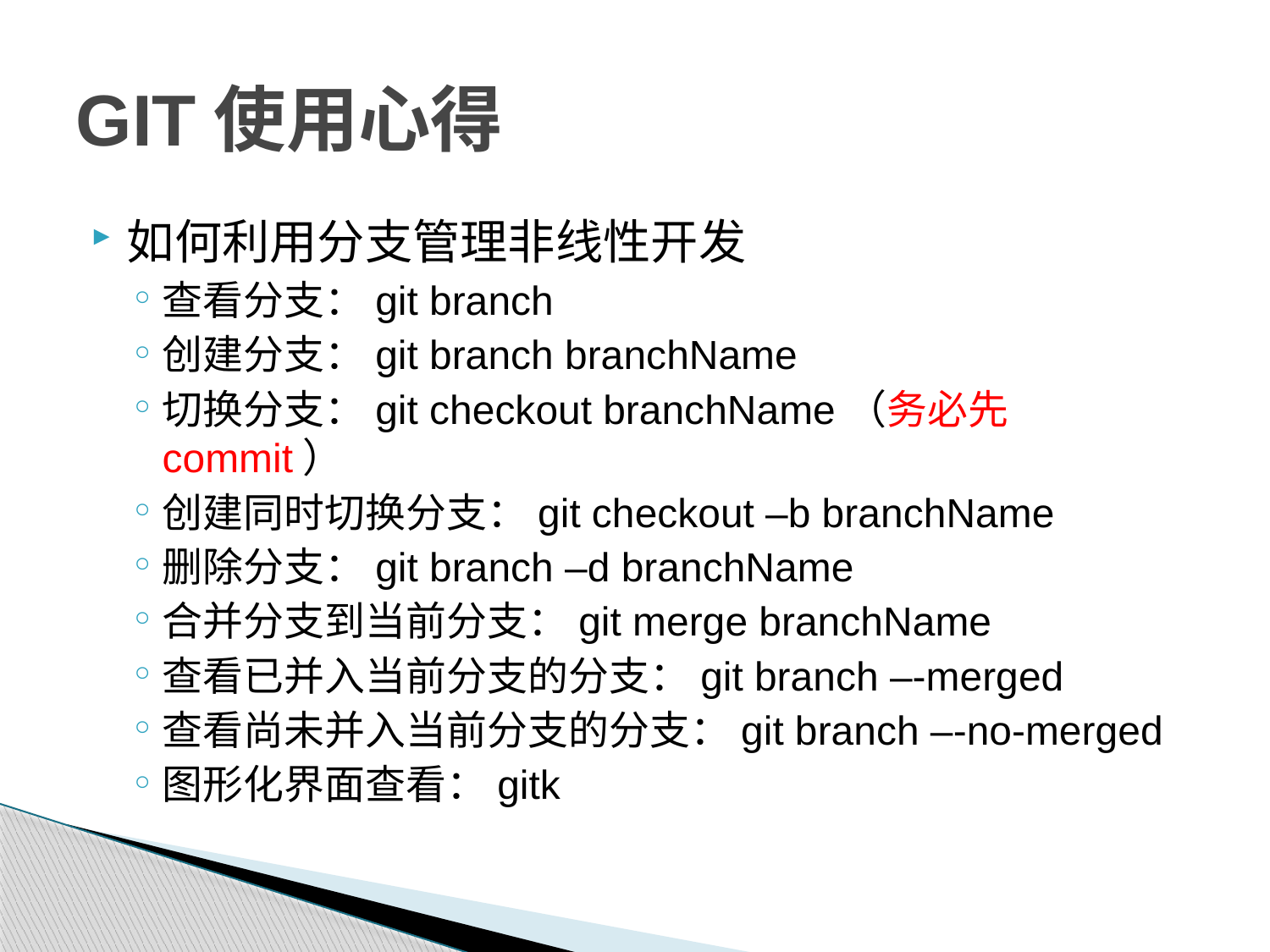

# GIT使用心得
如何利用分支管理非线性开发
查看分支：git branch
创建分支：git branch branchName
切换分支：git checkout branchName（务必先commit）
创建同时切换分支：git checkout –b branchName
删除分支：git branch –d branchName
合并分支到当前分支：git merge branchName
查看已并入当前分支的分支：git branch –-merged
查看尚未并入当前分支的分支：git branch –-no-merged
图形化界面查看：gitk